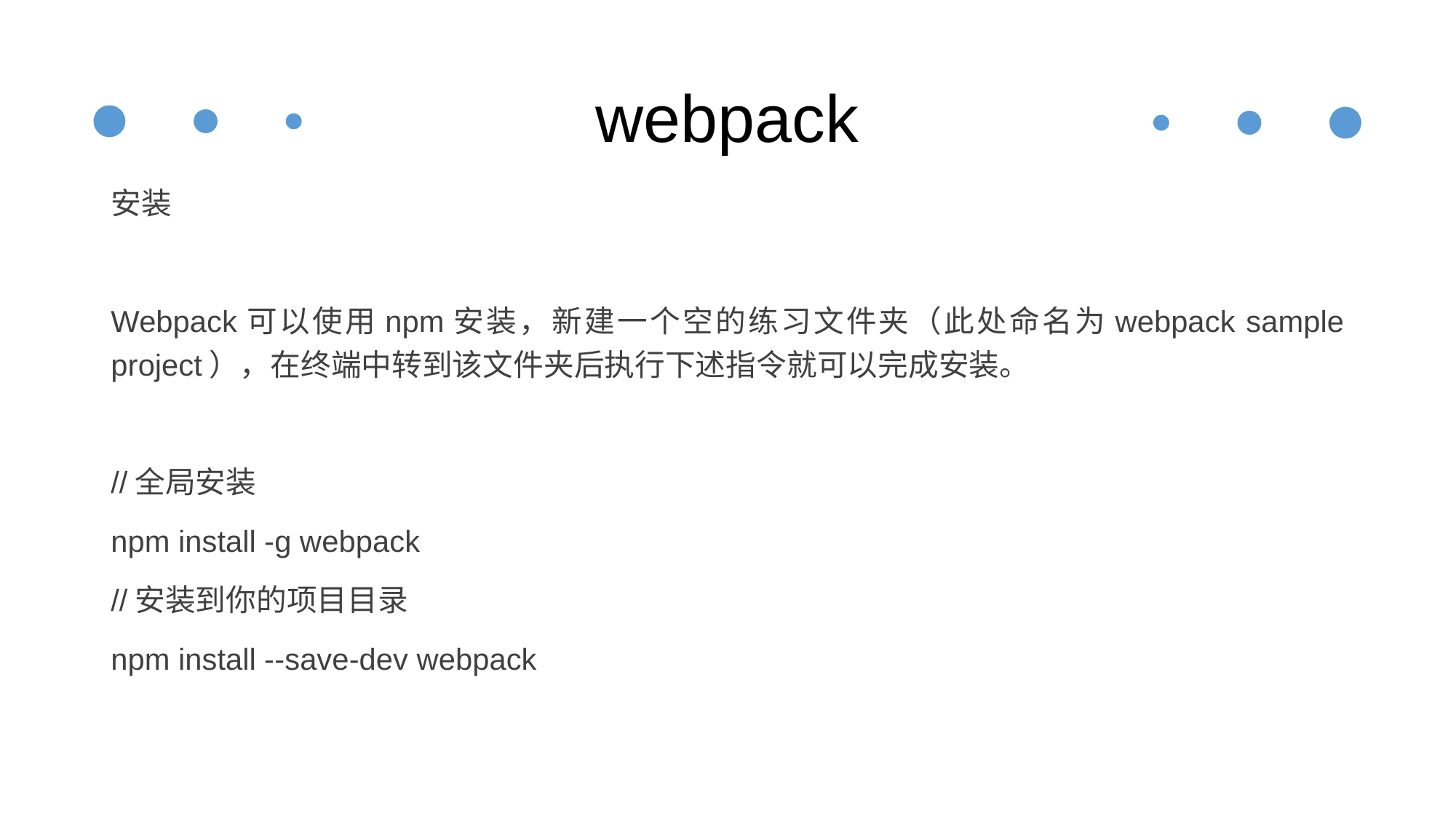

# webpack
安装

Webpack可以使用npm安装，新建一个空的练习文件夹（此处命名为webpack sample project），在终端中转到该文件夹后执行下述指令就可以完成安装。

//全局安装
npm install -g webpack
//安装到你的项目目录
npm install --save-dev webpack